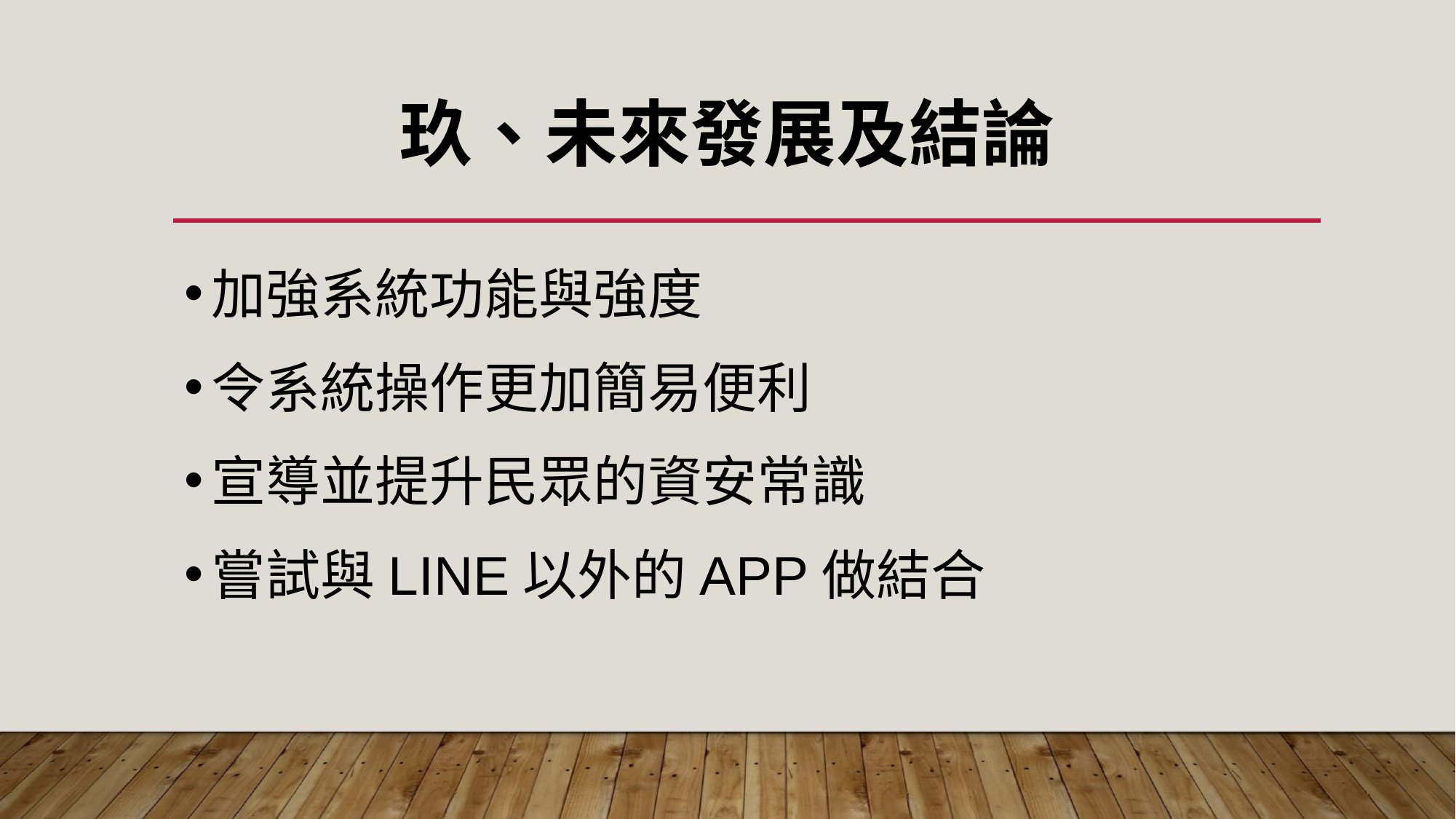

玖、未來發展及結論

加強系統功能與強度
令系統操作更加簡易便利
宣導並提升民眾的資安常識
嘗試與LINE以外的APP做結合